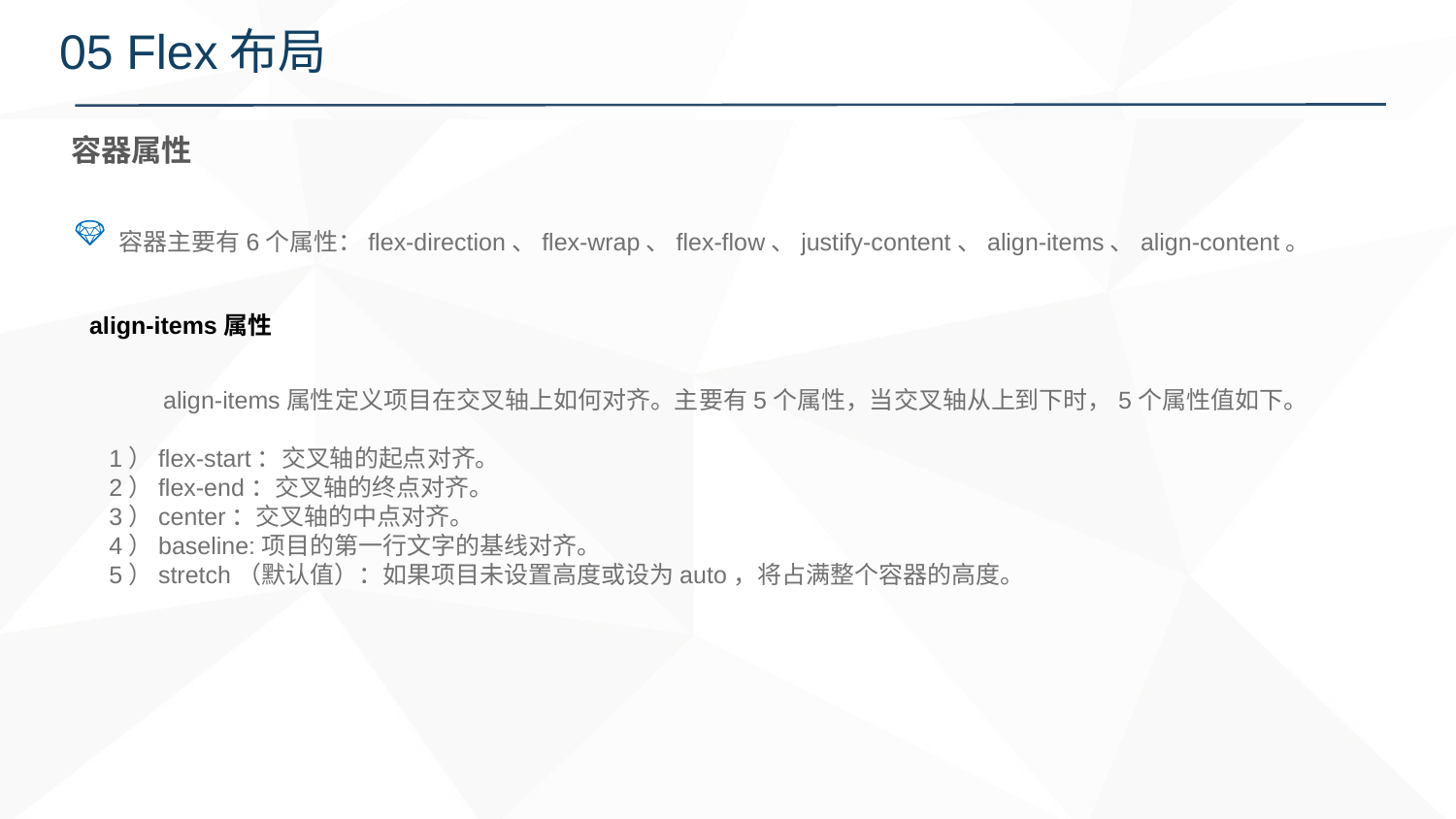

# 05 Flex布局
容器属性
容器主要有6个属性：flex-direction、flex-wrap、flex-flow、justify-content、align-items、align-content。

align-items属性
        align-items属性定义项目在交叉轴上如何对齐。主要有5个属性，当交叉轴从上到下时，5个属性值如下。

1）flex-start：交叉轴的起点对齐。
2）flex-end：交叉轴的终点对齐。
3）center：交叉轴的中点对齐。
4）baseline:项目的第一行文字的基线对齐。
5）stretch（默认值）：如果项目未设置高度或设为auto，将占满整个容器的高度。